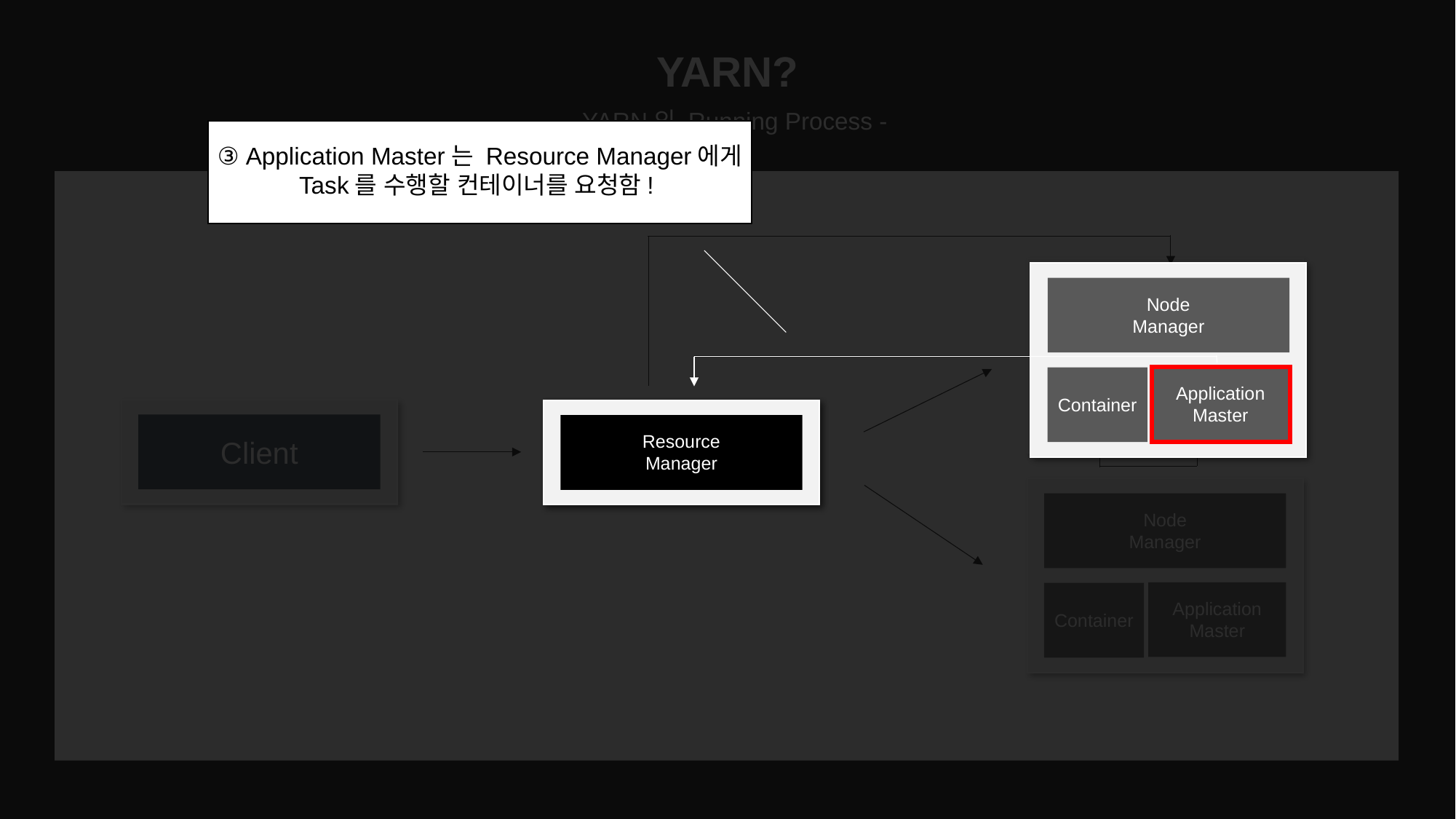

YARN?
- YARN의 Running Process -

③ Application Master는 Resource Manager에게
Task를 수행할 컨테이너를 요청함!

Node
Manager

Application
Master
Container

Node
Manager

Application
Master
Container

Client

Resource
Manager

Resource
Manager

Node
Manager

Application
Master
Container